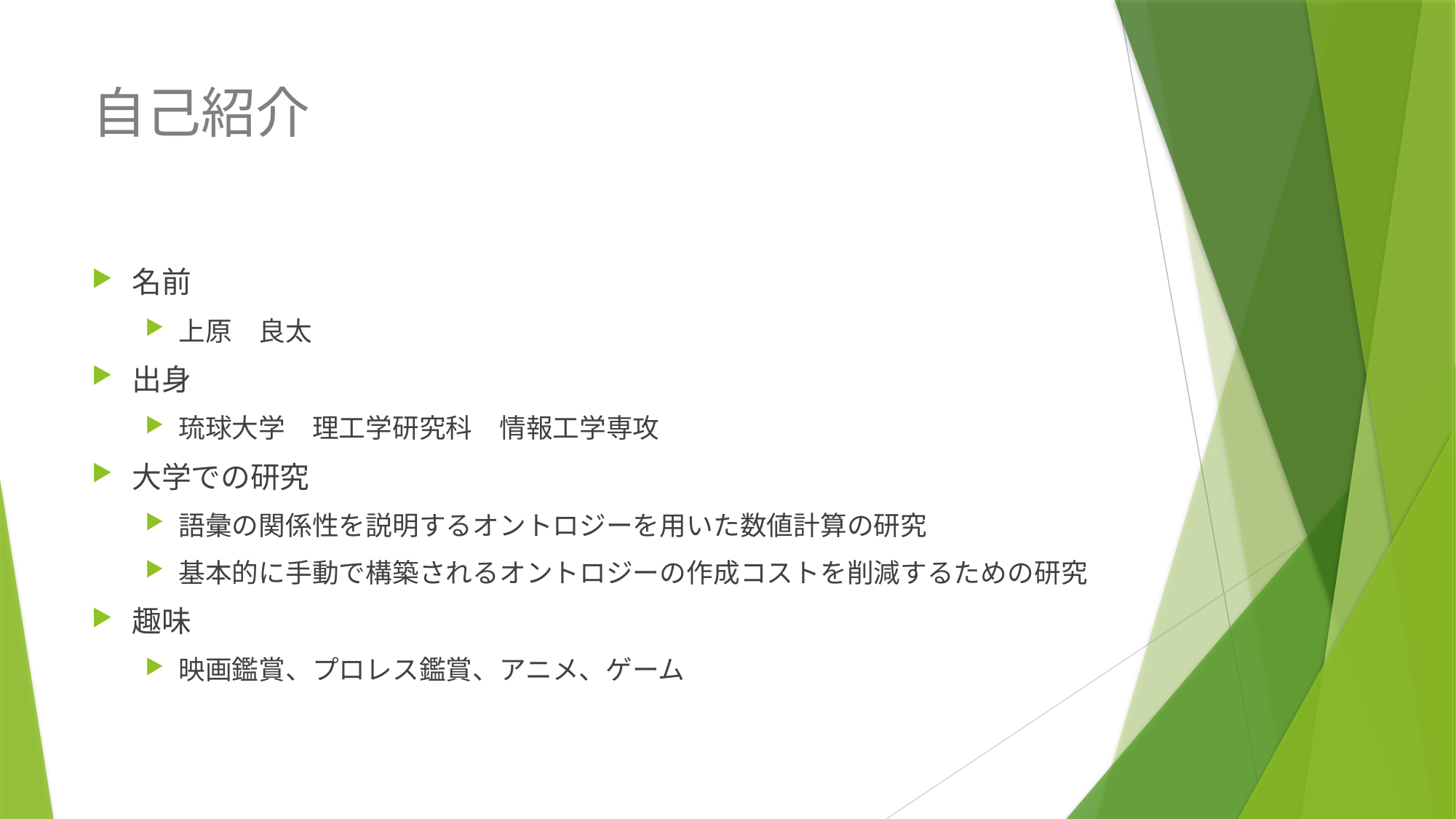

# 自己紹介
名前
上原　良太
出身
琉球大学　理工学研究科　情報工学専攻
大学での研究
語彙の関係性を説明するオントロジーを用いた数値計算の研究
基本的に手動で構築されるオントロジーの作成コストを削減するための研究
趣味
映画鑑賞、プロレス鑑賞、アニメ、ゲーム